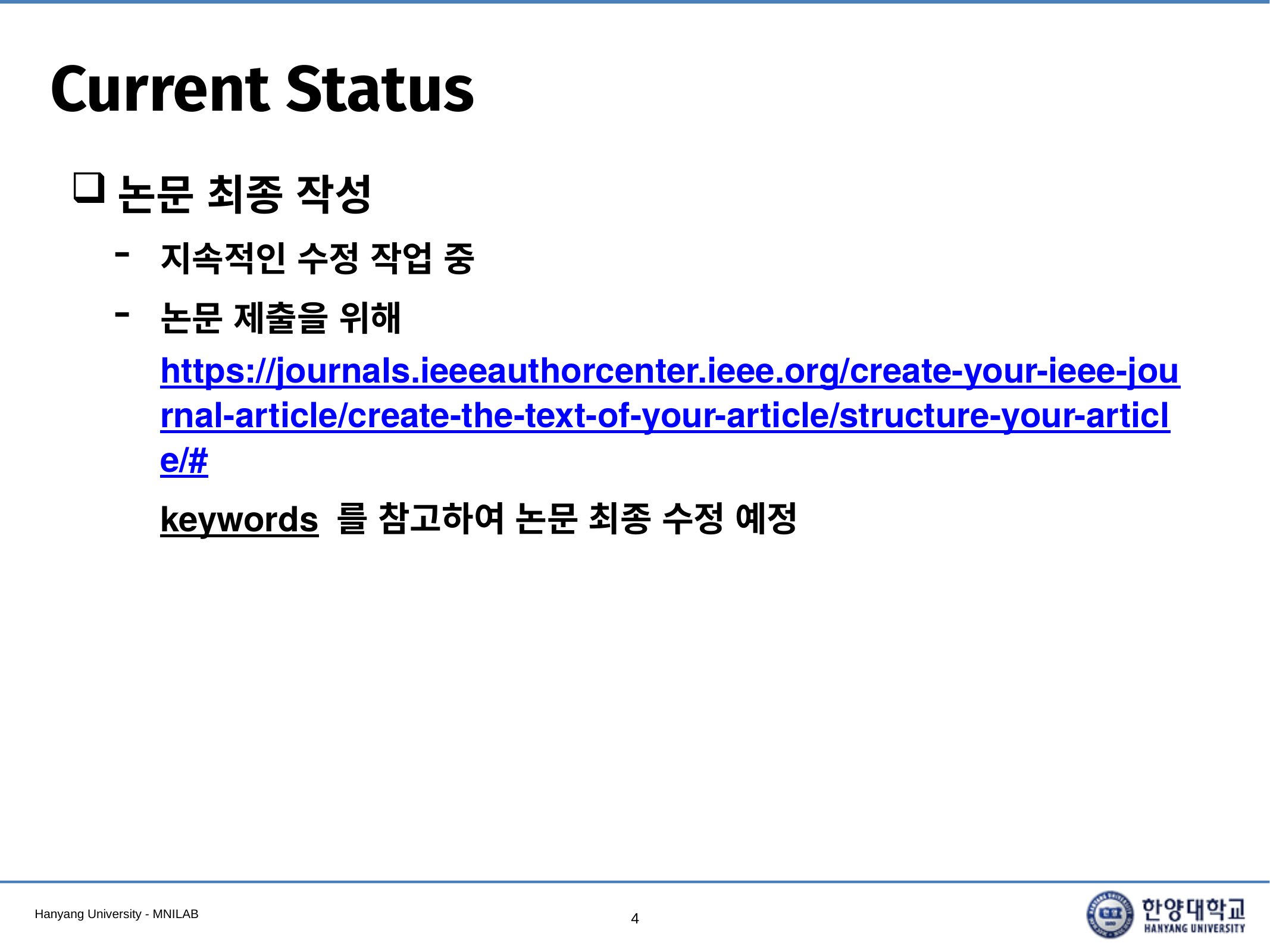

# Current Status
논문 최종 작성
지속적인 수정 작업 중
논문 제출을 위해 https://journals.ieeeauthorcenter.ieee.org/create-your-ieee-journal-article/create-the-text-of-your-article/structure-your-article/#keywords 를 참고하여 논문 최종 수정 예정
4